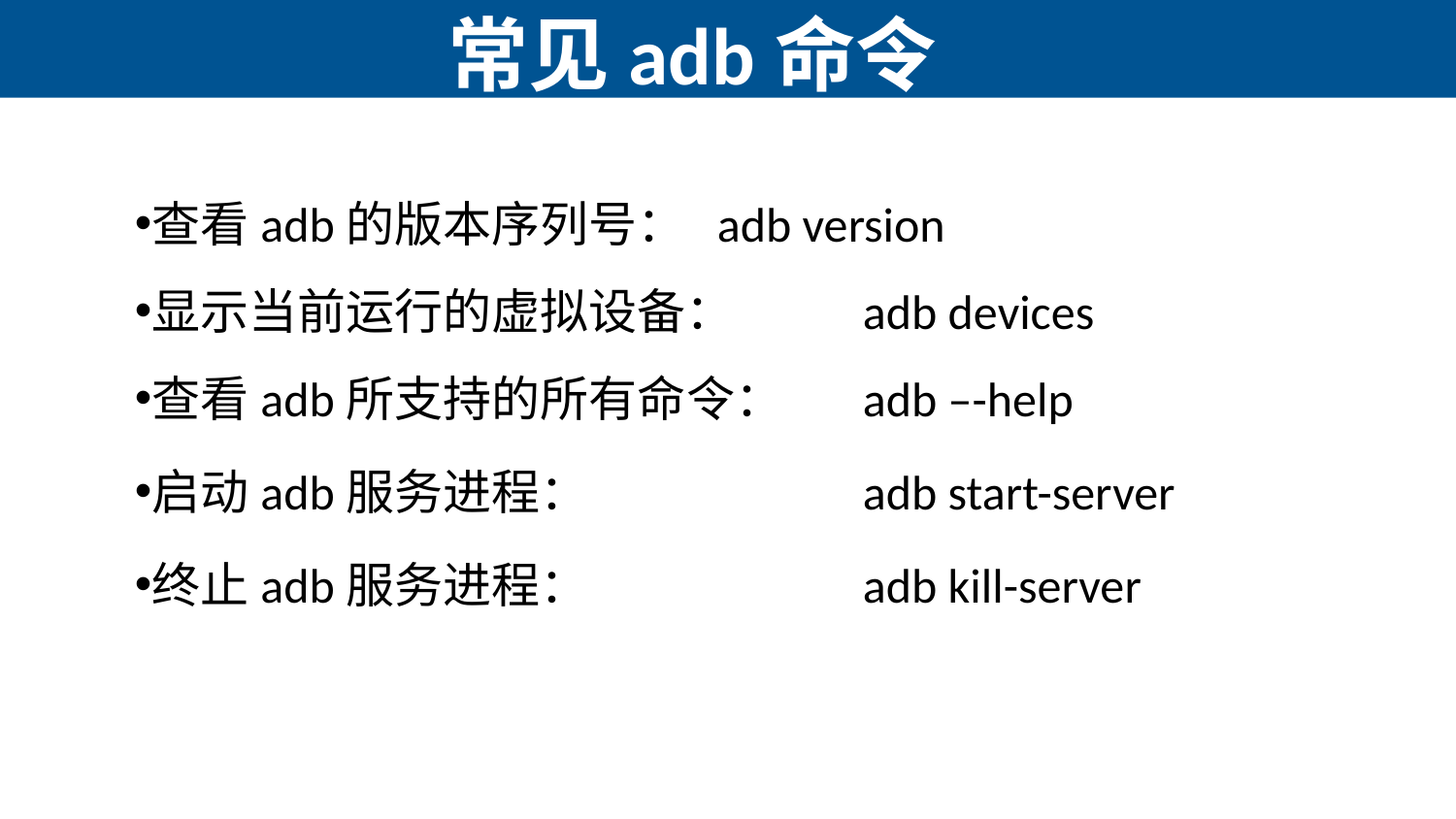

# 常见adb命令
查看adb的版本序列号：	adb version
显示当前运行的虚拟设备：	adb devices
查看adb所支持的所有命令：	adb –-help
启动adb服务进程：		adb start-server
终止adb服务进程：		adb kill-server